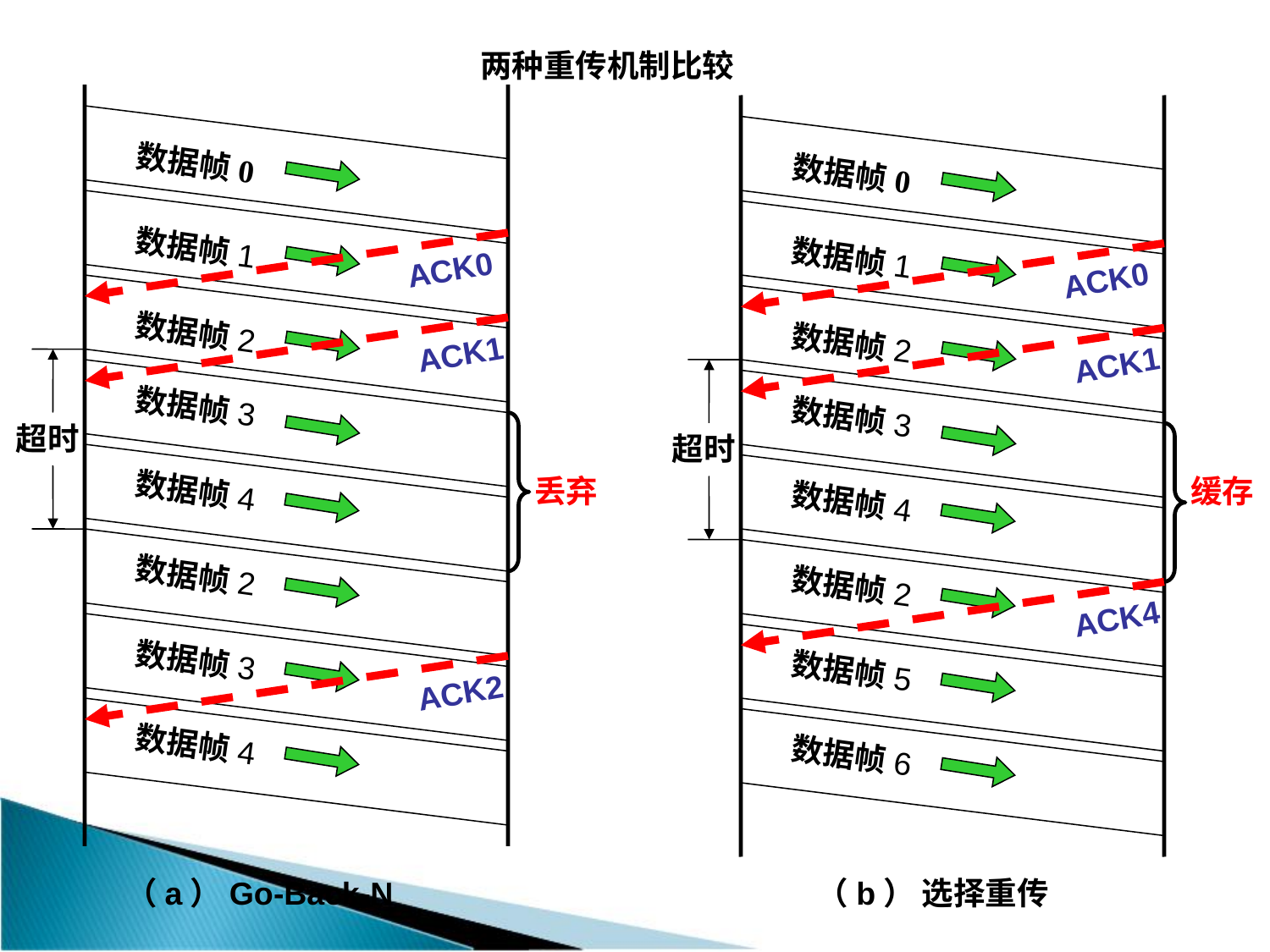

两种重传机制比较

数据帧0
数据帧0

数据帧1

数据帧1

ACK0

ACK0

数据帧2

数据帧2

ACK1

ACK1

数据帧3
数据帧3
超时

超时

数据帧4
丢弃
缓存

数据帧4

数据帧2
数据帧2

ACK4

数据帧3
数据帧5

ACK2

数据帧4
数据帧6

（a）Go-Back-N
（b） 选择重传